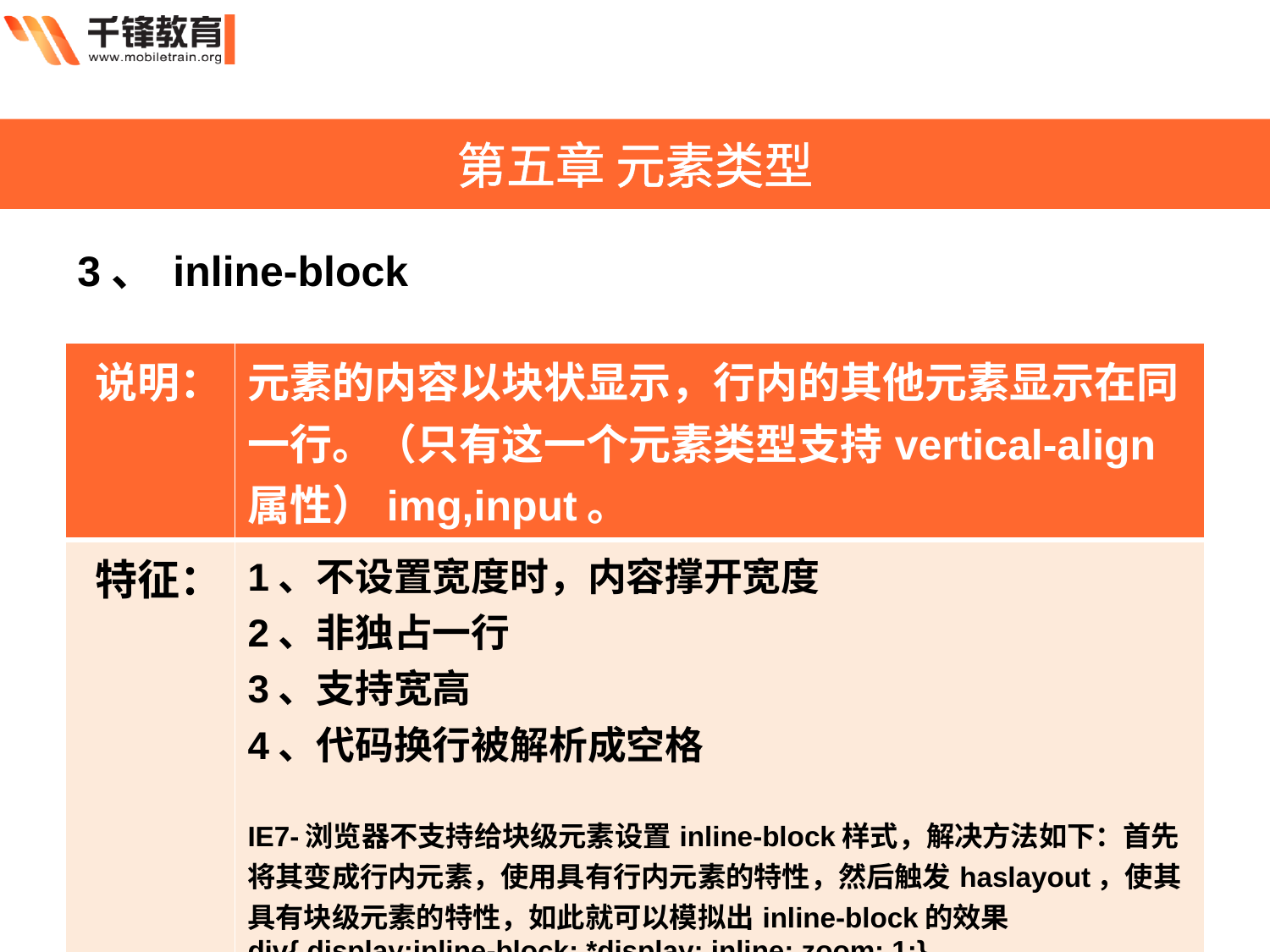

第五章 元素类型
3、 inline-block
| 说明： | 元素的内容以块状显示，行内的其他元素显示在同一行。（只有这一个元素类型支持vertical-align属性）img,input。 |
| --- | --- |
| 特征： | 1、不设置宽度时，内容撑开宽度 2、非独占一行 3、支持宽高 4、代码换行被解析成空格 IE7-浏览器不支持给块级元素设置inline-block样式，解决方法如下：首先将其变成行内元素，使用具有行内元素的特性，然后触发haslayout，使其具有块级元素的特性，如此就可以模拟出inline-block的效果 div{ display:inline-block; \*display: inline; zoom: 1;} |